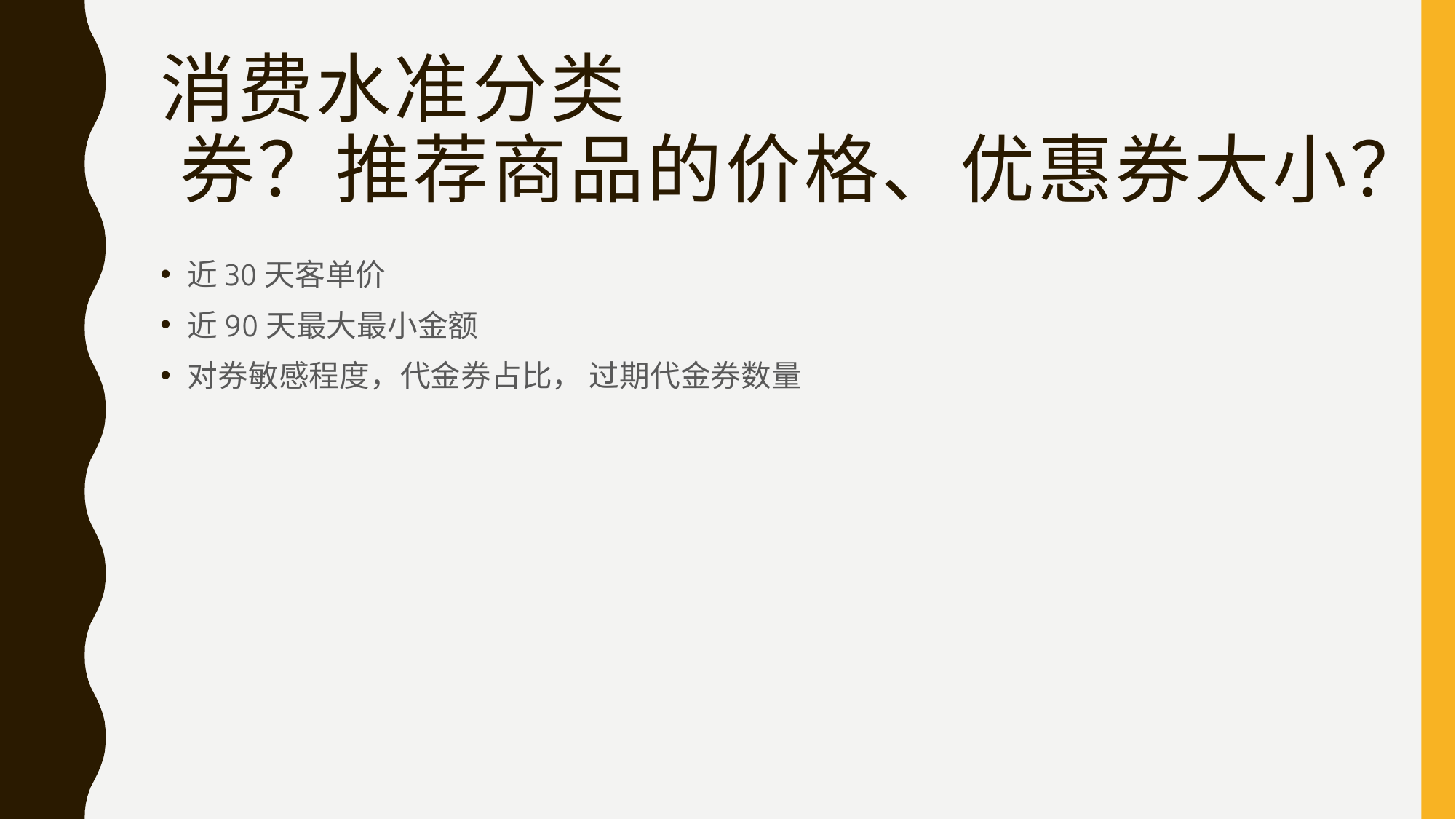

# 消费水准分类 券？推荐商品的价格、优惠券大小？
近30天客单价
近90天最大最小金额
对券敏感程度，代金券占比， 过期代金券数量